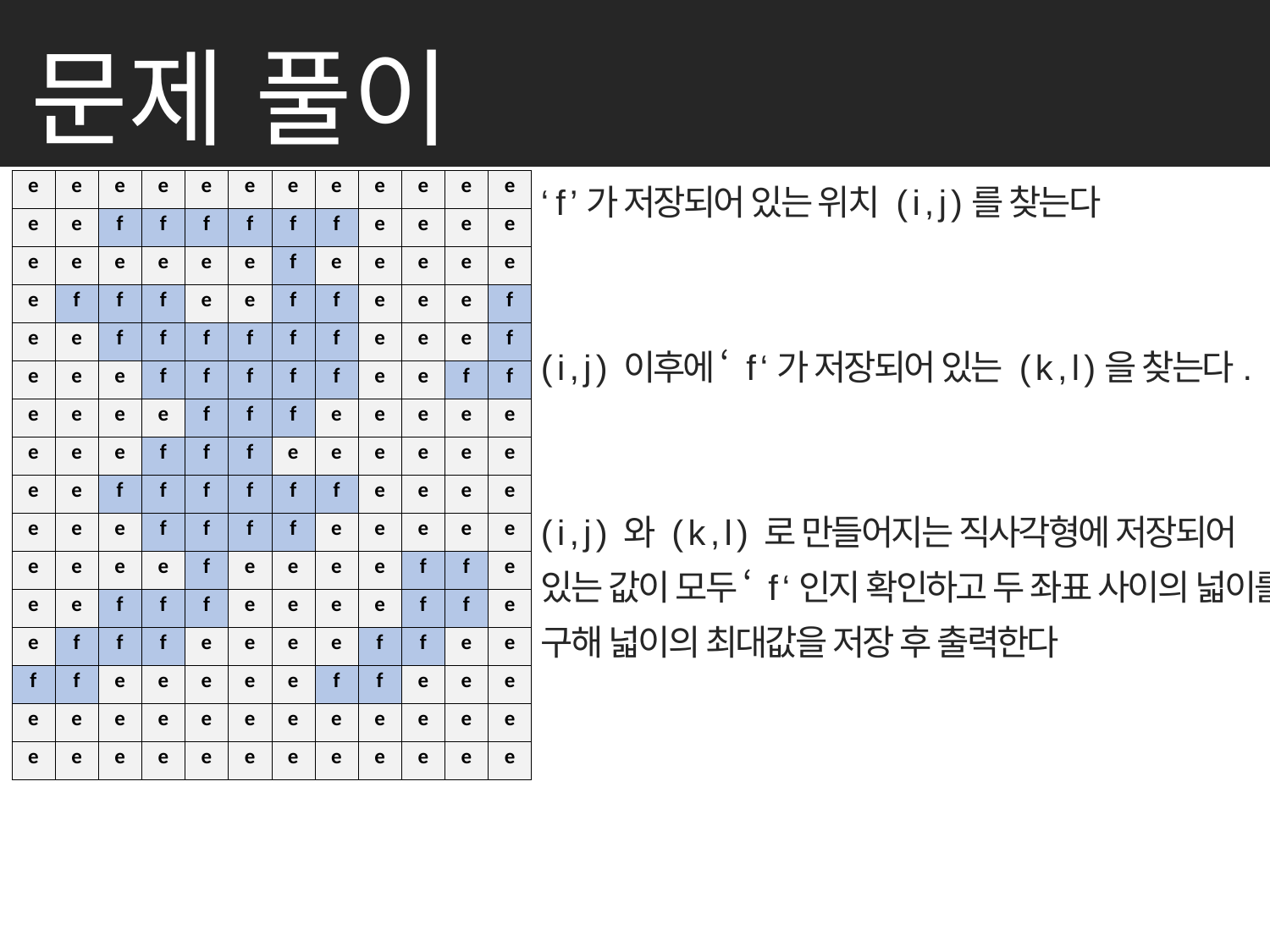

문제 풀이
문제설명

‘ f ’가 저장되어 있는 위치 ( i , j )를 찾는다

( i , j ) 이후에 ‘ f ‘가 저장되어 있는 ( k , l )을 찾는다.

( i , j ) 와 ( k , l ) 로 만들어지는 직사각형에 저장되어
있는 값이 모두 ‘ f ‘인지 확인하고 두 좌표 사이의 넓이를 구해 넓이의 최대값을 저장 후 출력한다

| e | e | e | e | e | e | e | e | e | e | e | e |
| --- | --- | --- | --- | --- | --- | --- | --- | --- | --- | --- | --- |
| e | e | f | f | f | f | f | f | e | e | e | e |
| e | e | e | e | e | e | f | e | e | e | e | e |
| e | f | f | f | e | e | f | f | e | e | e | f |
| e | e | f | f | f | f | f | f | e | e | e | f |
| e | e | e | f | f | f | f | f | e | e | f | f |
| e | e | e | e | f | f | f | e | e | e | e | e |
| e | e | e | f | f | f | e | e | e | e | e | e |
| e | e | f | f | f | f | f | f | e | e | e | e |
| e | e | e | f | f | f | f | e | e | e | e | e |
| e | e | e | e | f | e | e | e | e | f | f | e |
| e | e | f | f | f | e | e | e | e | f | f | e |
| e | f | f | f | e | e | e | e | f | f | e | e |
| f | f | e | e | e | e | e | f | f | e | e | e |
| e | e | e | e | e | e | e | e | e | e | e | e |
| e | e | e | e | e | e | e | e | e | e | e | e |